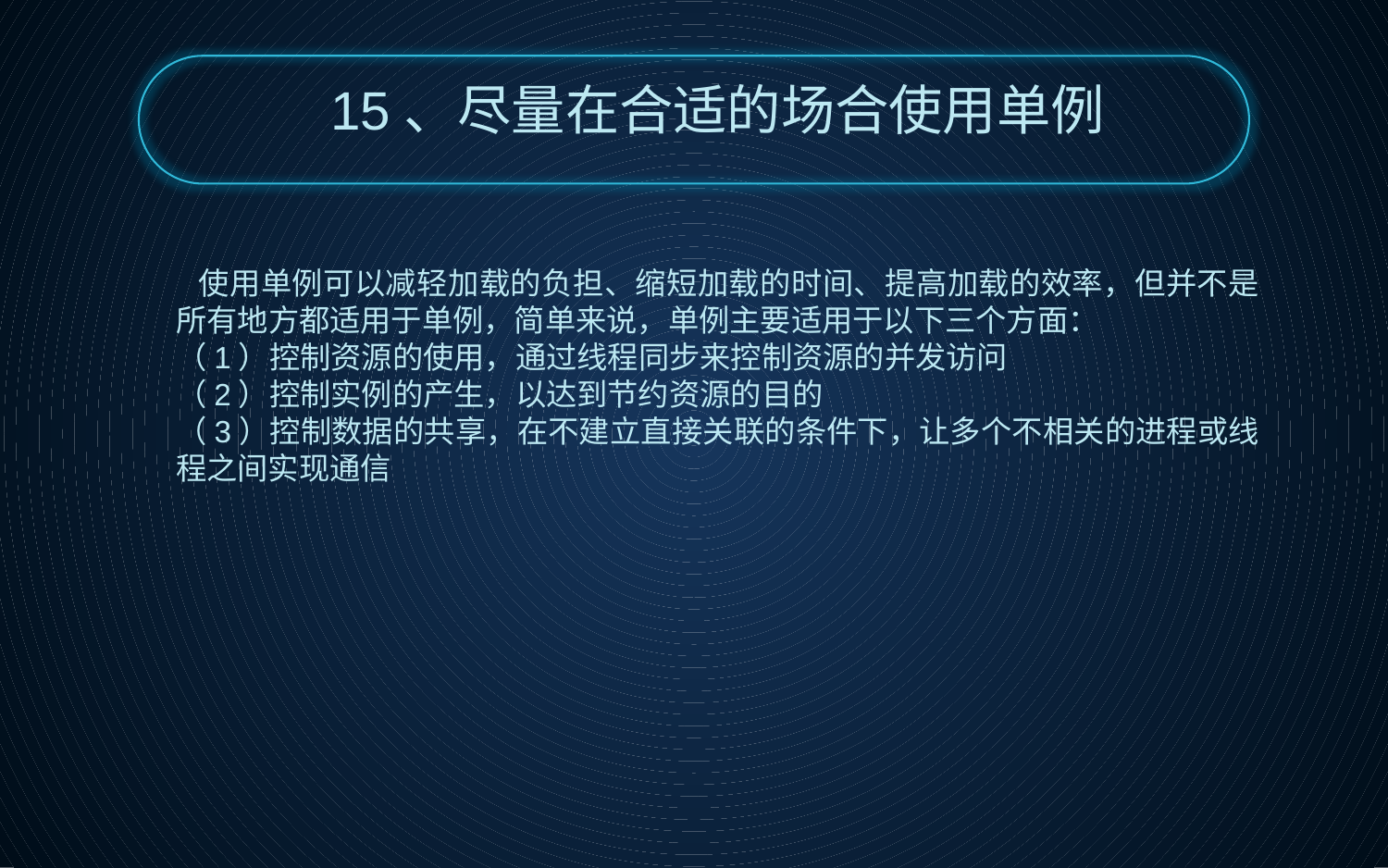

15、尽量在合适的场合使用单例

  使用单例可以减轻加载的负担、缩短加载的时间、提高加载的效率，但并不是所有地方都适用于单例，简单来说，单例主要适用于以下三个方面：
（1）控制资源的使用，通过线程同步来控制资源的并发访问
（2）控制实例的产生，以达到节约资源的目的
（3）控制数据的共享，在不建立直接关联的条件下，让多个不相关的进程或线程之间实现通信